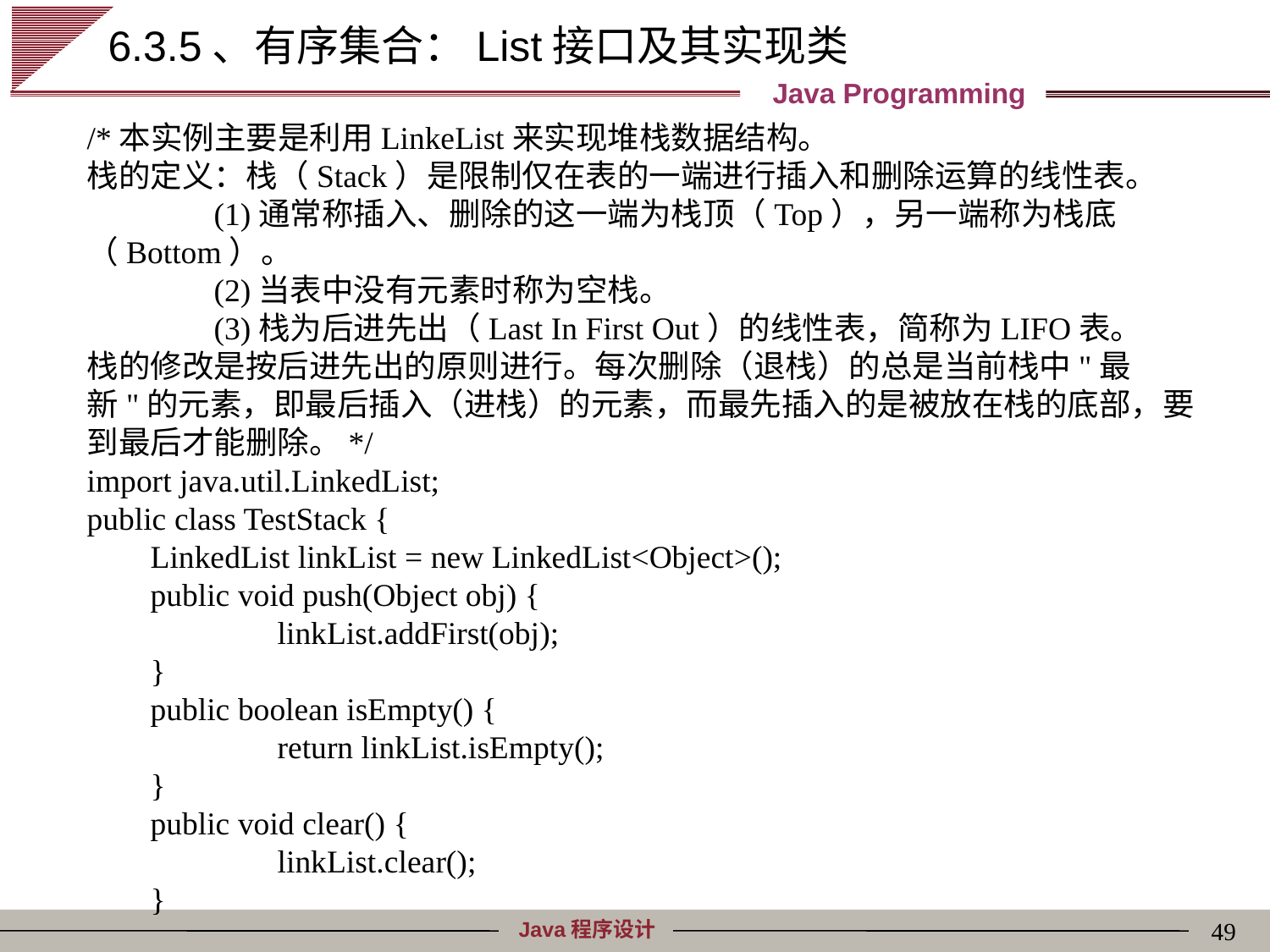

# 6.3.5、有序集合：List接口及其实现类
/*本实例主要是利用LinkeList来实现堆栈数据结构。
栈的定义：栈（Stack）是限制仅在表的一端进行插入和删除运算的线性表。
	(1)通常称插入、删除的这一端为栈顶（Top），另一端称为栈底（Bottom）。
	(2)当表中没有元素时称为空栈。
	(3)栈为后进先出（Last In First Out）的线性表，简称为LIFO表。
栈的修改是按后进先出的原则进行。每次删除（退栈）的总是当前栈中"最新"的元素，即最后插入（进栈）的元素，而最先插入的是被放在栈的底部，要到最后才能删除。*/
import java.util.LinkedList;
public class TestStack {
LinkedList linkList = new LinkedList<Object>();
public void push(Object obj) {
	linkList.addFirst(obj);
}
public boolean isEmpty() {
	return linkList.isEmpty();
}
public void clear() {
	linkList.clear();
}